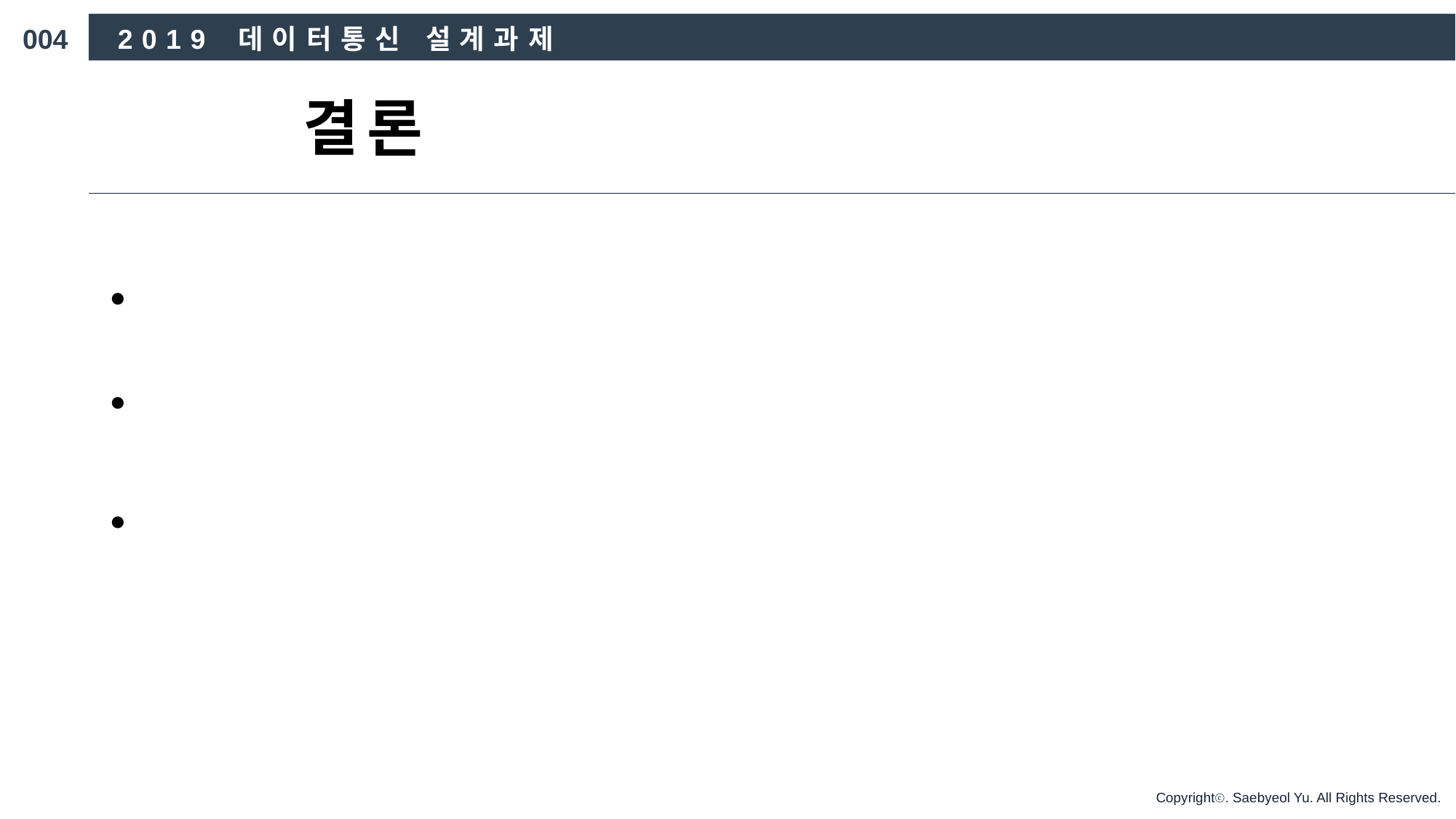

004
2019 데이터통신 설계과제
결론
●
●
●